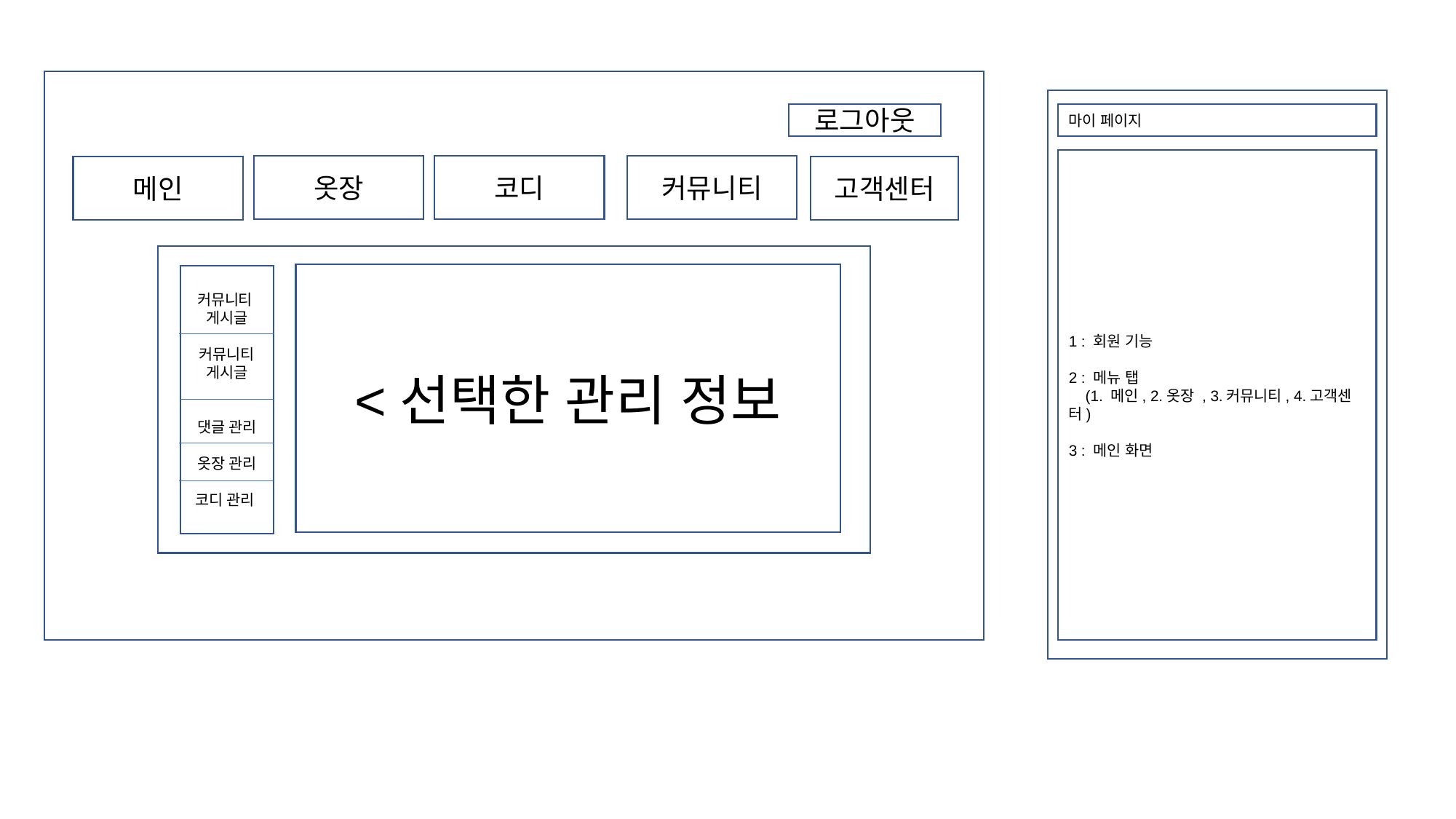

로그아웃
마이 페이지
1 : 회원 기능

2 : 메뉴 탭
    (1. 메인, 2.옷장 , 3.커뮤니티, 4.고객센터)

3 : 메인 화면
옷장
코디
커뮤니티
메인
고객센터

<선택한 관리 정보
커뮤니티
게시글

커뮤니티 게시글

댓글 관리

옷장 관리

코디 관리